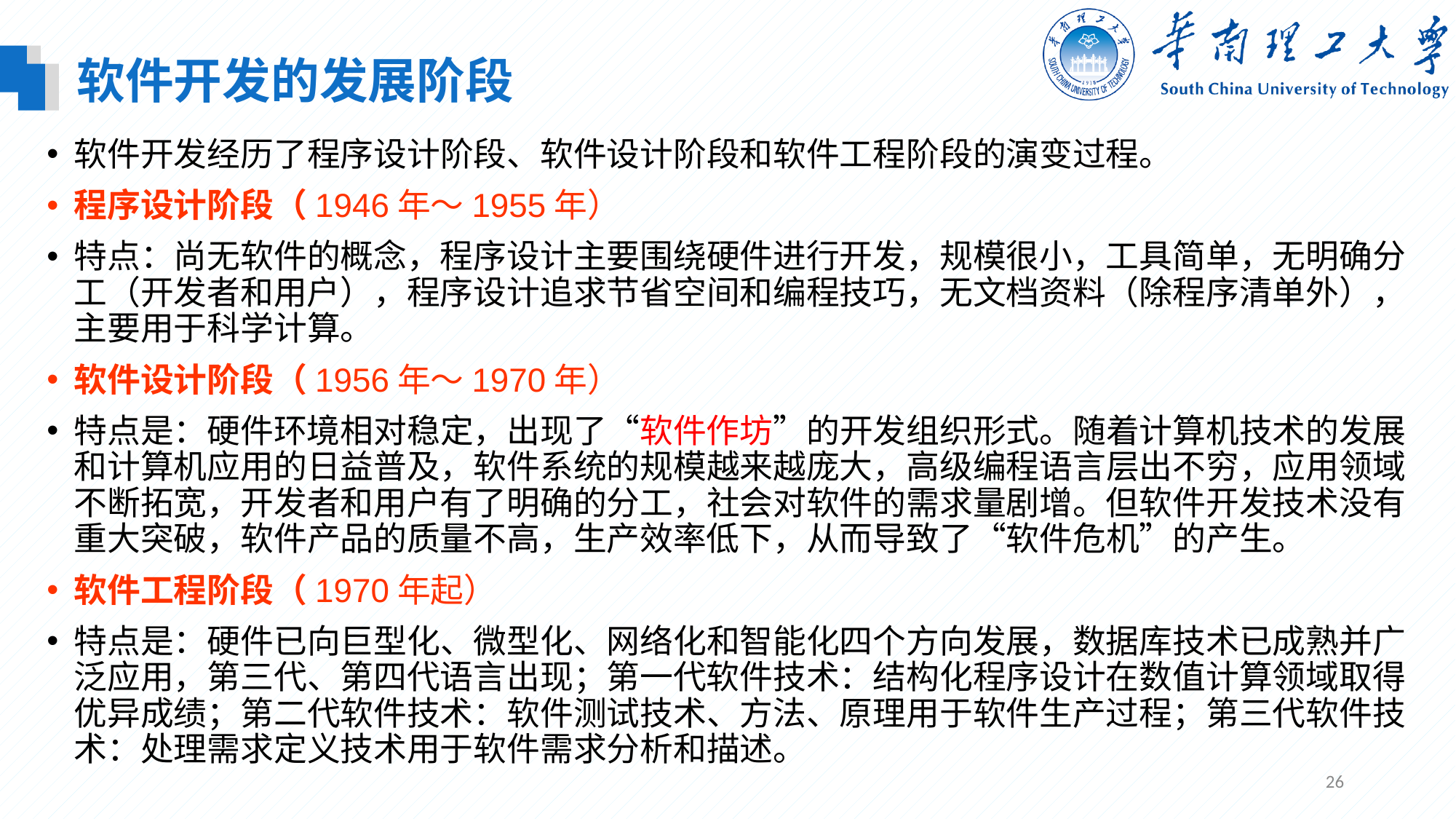

软件开发的发展阶段
软件开发经历了程序设计阶段、软件设计阶段和软件工程阶段的演变过程。
程序设计阶段（1946年～1955年）
特点：尚无软件的概念，程序设计主要围绕硬件进行开发，规模很小，工具简单，无明确分工（开发者和用户），程序设计追求节省空间和编程技巧，无文档资料（除程序清单外），主要用于科学计算。
软件设计阶段（1956年～1970年）
特点是：硬件环境相对稳定，出现了“软件作坊”的开发组织形式。随着计算机技术的发展和计算机应用的日益普及，软件系统的规模越来越庞大，高级编程语言层出不穷，应用领域不断拓宽，开发者和用户有了明确的分工，社会对软件的需求量剧增。但软件开发技术没有重大突破，软件产品的质量不高，生产效率低下，从而导致了“软件危机”的产生。
软件工程阶段（1970年起）
特点是：硬件已向巨型化、微型化、网络化和智能化四个方向发展，数据库技术已成熟并广泛应用，第三代、第四代语言出现；第一代软件技术：结构化程序设计在数值计算领域取得优异成绩；第二代软件技术：软件测试技术、方法、原理用于软件生产过程；第三代软件技术：处理需求定义技术用于软件需求分析和描述。
26